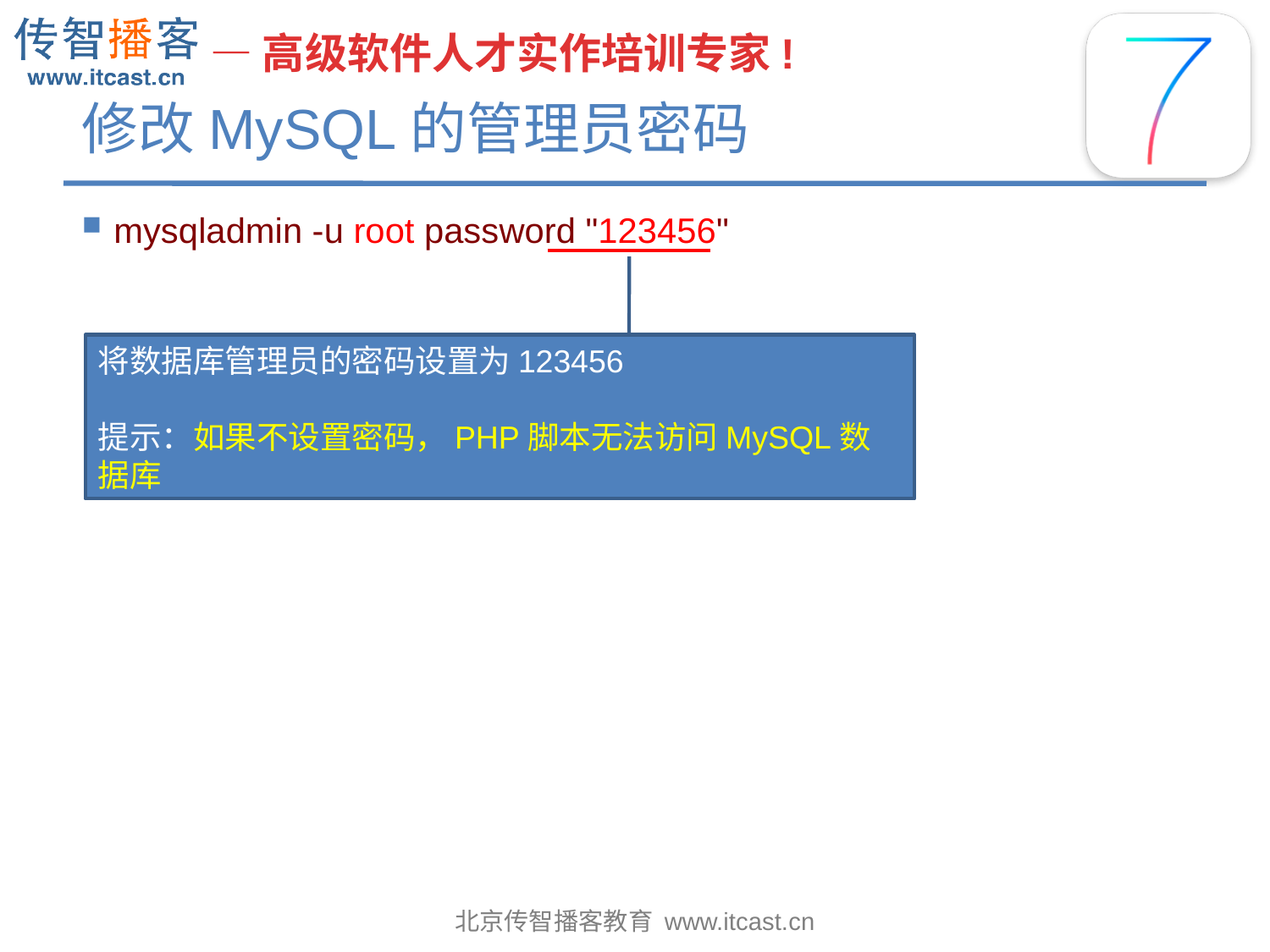

# 修改MySQL的管理员密码
mysqladmin -u root password "123456"
将数据库管理员的密码设置为123456

提示：如果不设置密码，PHP脚本无法访问MySQL数据库